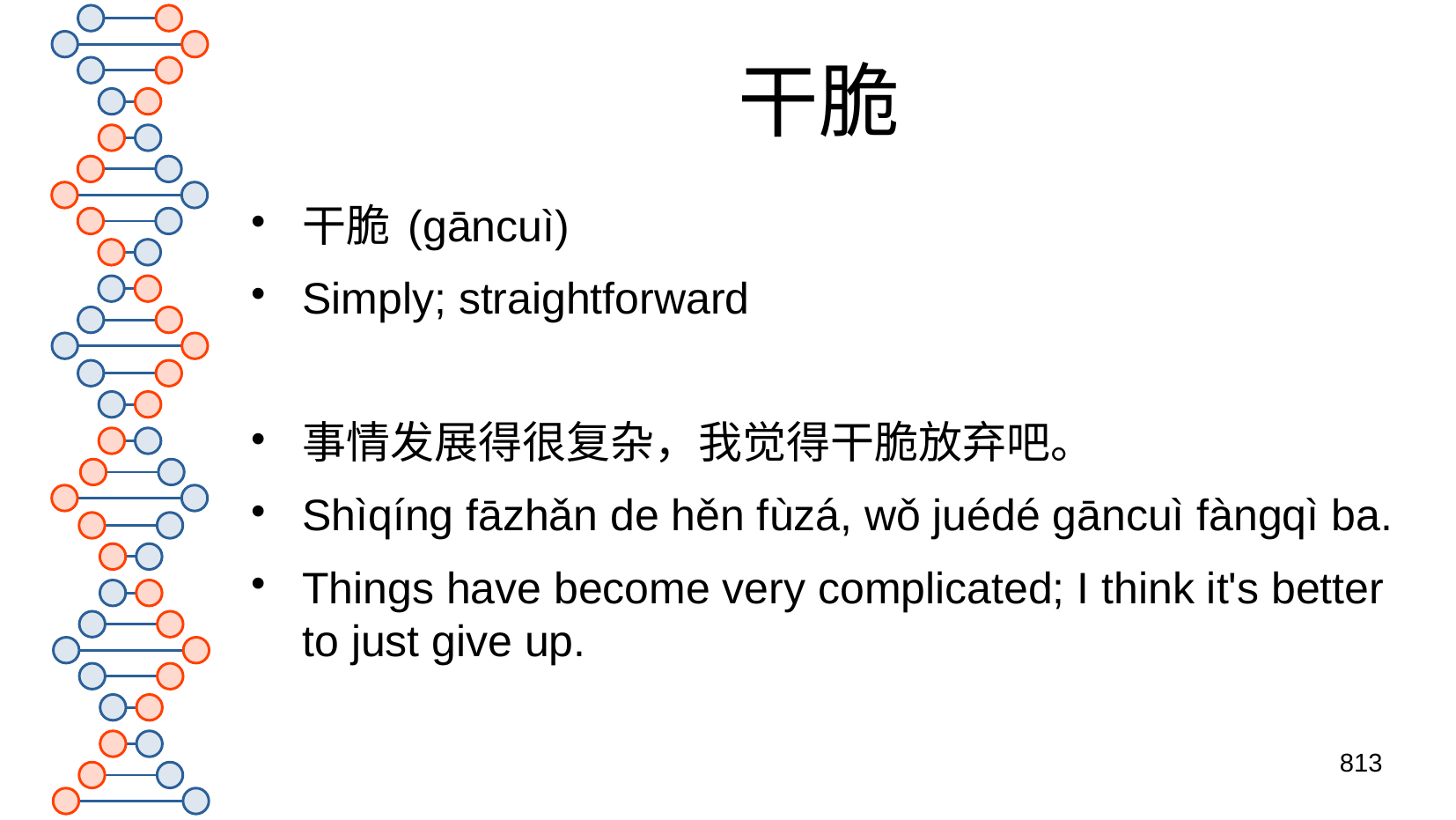

# 干脆
干脆 (gāncuì)
Simply; straightforward

事情发展得很复杂，我觉得干脆放弃吧。
Shìqíng fāzhǎn de hěn fùzá, wǒ juédé gāncuì fàngqì ba.
Things have become very complicated; I think it's better to just give up.

813